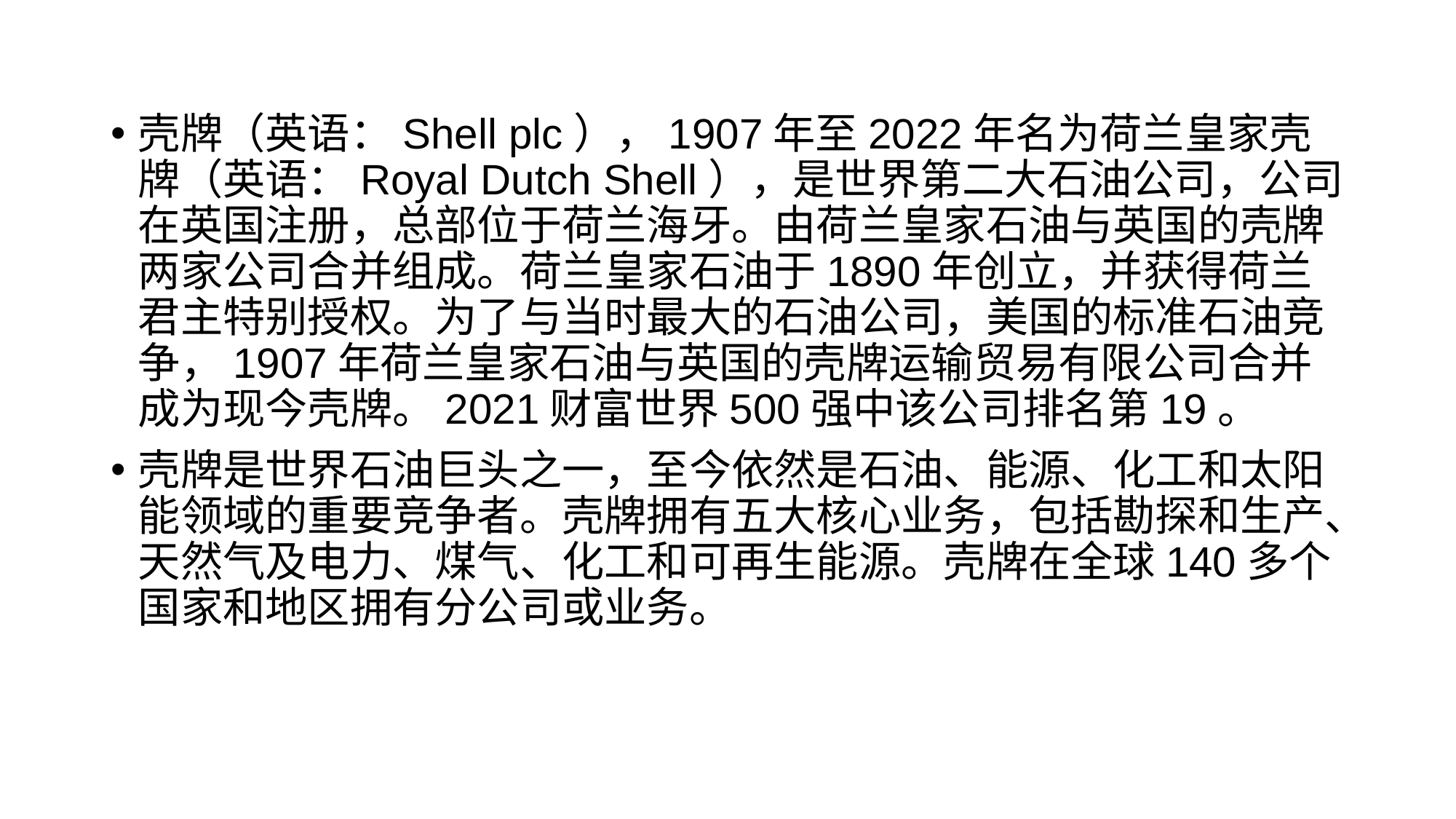

壳牌（英语：Shell plc），1907年至2022年名为荷兰皇家壳牌（英语：Royal Dutch Shell），是世界第二大石油公司，公司在英国注册，总部位于荷兰海牙。由荷兰皇家石油与英国的壳牌两家公司合并组成。荷兰皇家石油于1890年创立，并获得荷兰君主特别授权。为了与当时最大的石油公司，美国的标准石油竞争，1907年荷兰皇家石油与英国的壳牌运输贸易有限公司合并成为现今壳牌。2021财富世界500强中该公司排名第19。
壳牌是世界石油巨头之一，至今依然是石油、能源、化工和太阳能领域的重要竞争者。壳牌拥有五大核心业务，包括勘探和生产、天然气及电力、煤气、化工和可再生能源。壳牌在全球140多个国家和地区拥有分公司或业务。